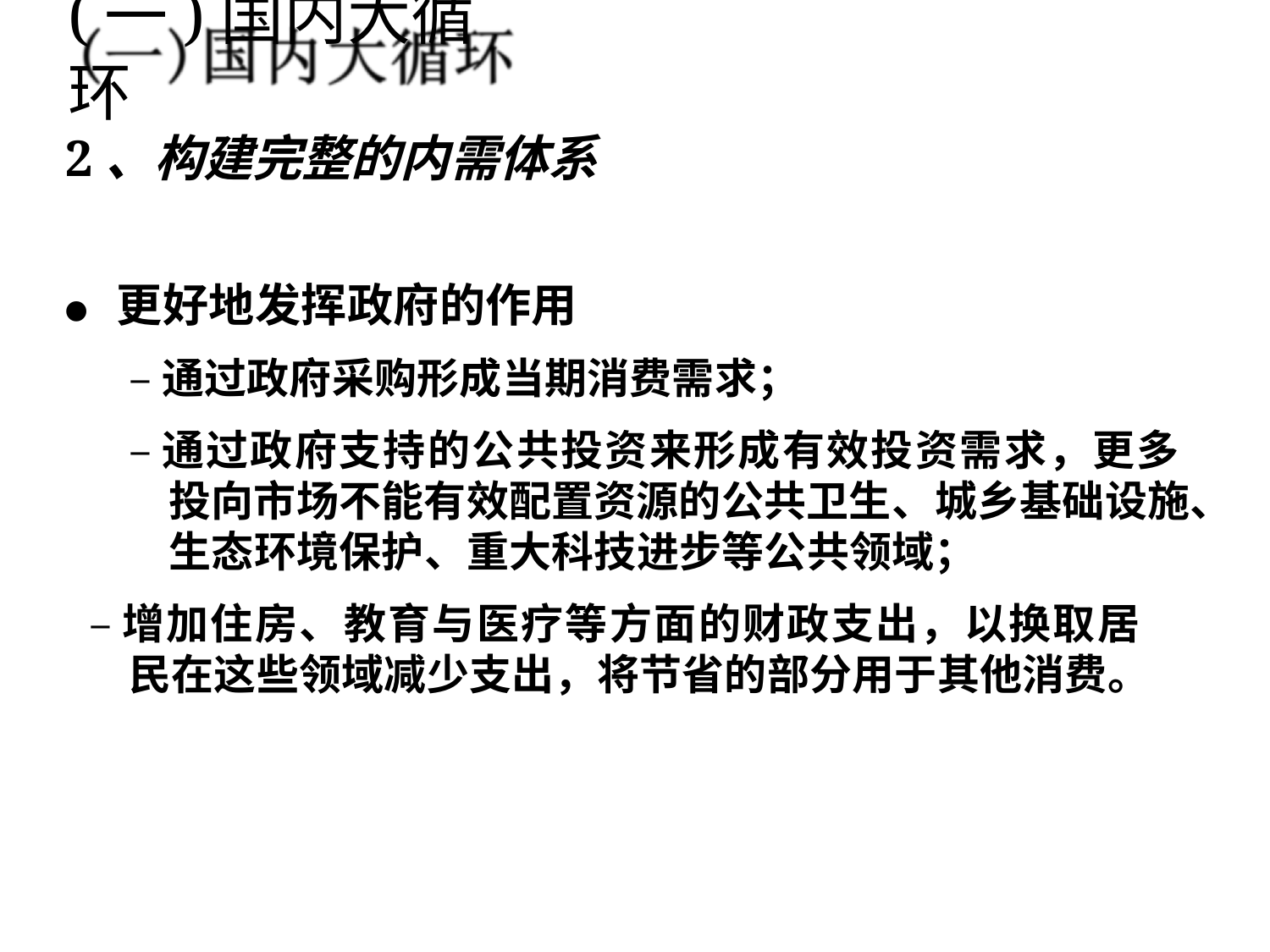

# (一)国内大循环
2、构建完整的内需体系

⚫	更好地发挥政府的作用
–通过政府采购形成当期消费需求；
–通过政府支持的公共投资来形成有效投资需求，更多 投向市场不能有效配置资源的公共卫生、城乡基础设施、 生态环境保护、重大科技进步等公共领域；
–增加住房、教育与医疗等方面的财政支出，以换取居
民在这些领域减少支出，将节省的部分用于其他消费。